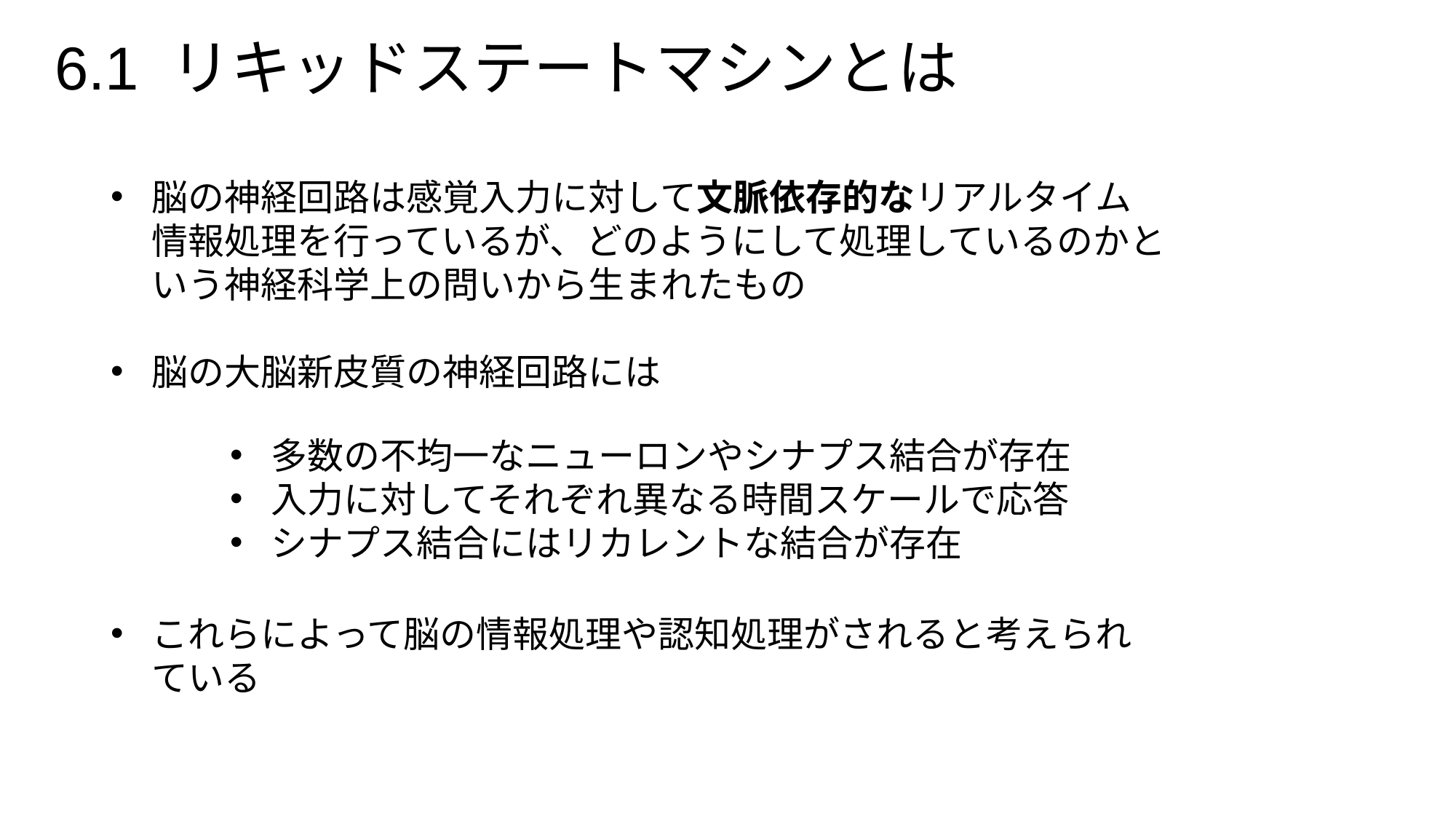

# 6.1 リキッドステートマシンとは
脳の神経回路は感覚入力に対して文脈依存的なリアルタイム情報処理を行っているが、どのようにして処理しているのかという神経科学上の問いから生まれたもの

脳の大脳新皮質の神経回路には

これらによって脳の情報処理や認知処理がされると考えられている
多数の不均一なニューロンやシナプス結合が存在
入力に対してそれぞれ異なる時間スケールで応答
シナプス結合にはリカレントな結合が存在